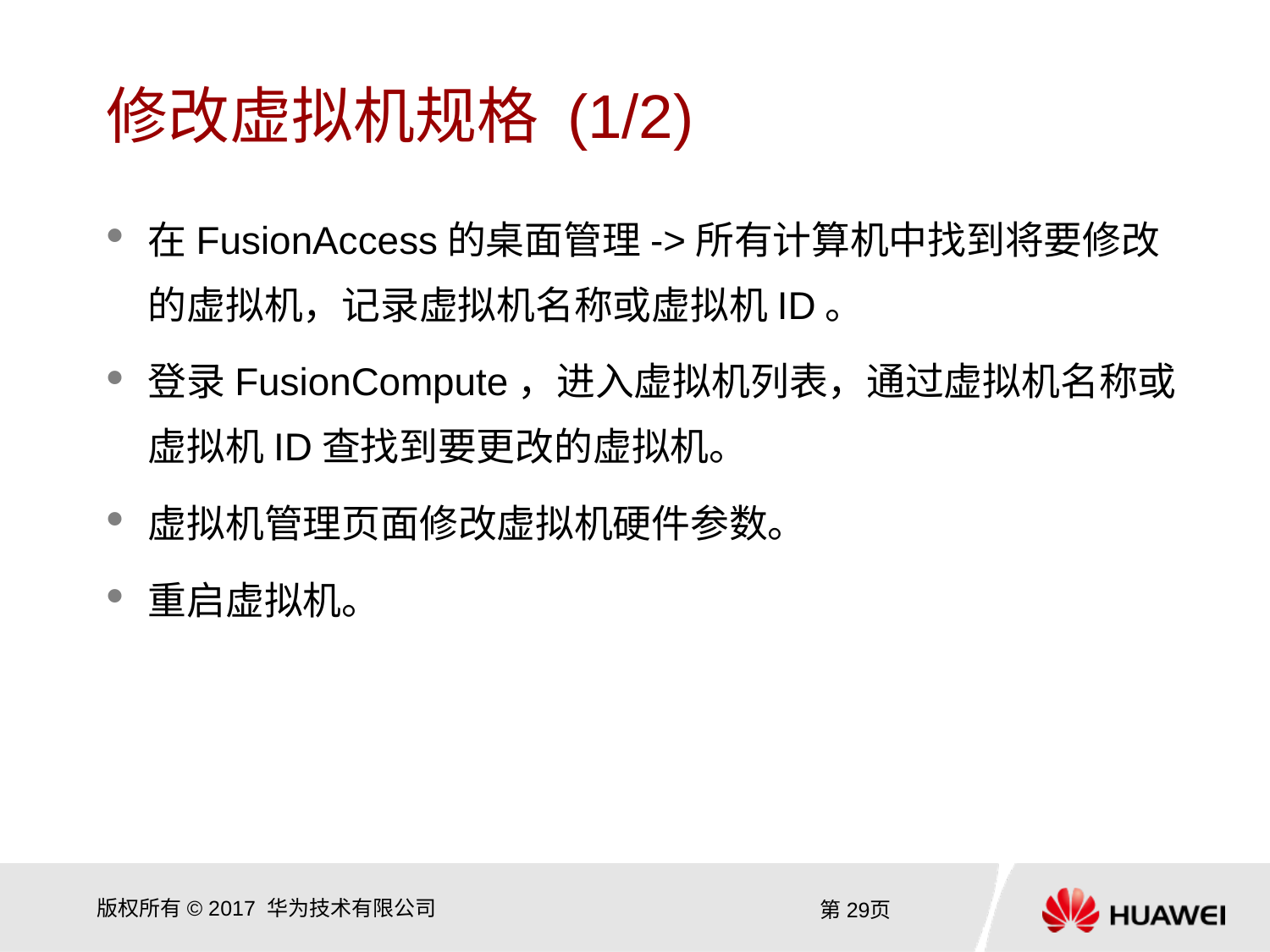

# 修改虚拟机规格 (1/2)
在FusionAccess的桌面管理->所有计算机中找到将要修改的虚拟机，记录虚拟机名称或虚拟机ID。
登录FusionCompute，进入虚拟机列表，通过虚拟机名称或虚拟机ID查找到要更改的虚拟机。
虚拟机管理页面修改虚拟机硬件参数。
重启虚拟机。